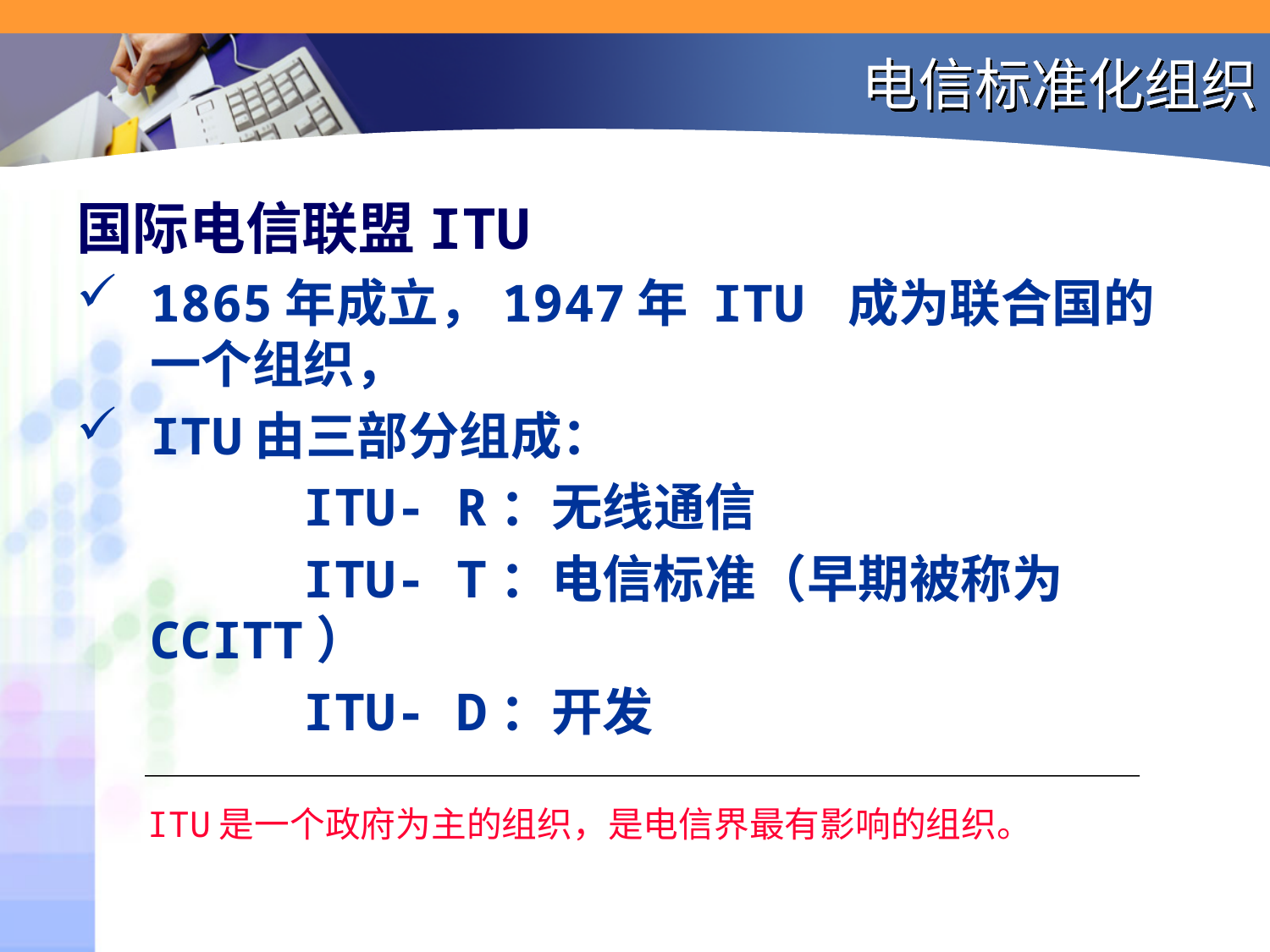

# 电信标准化组织
国际电信联盟ITU
1865年成立，1947年 ITU 成为联合国的一个组织，
ITU由三部分组成：
	     ITU- R：无线通信
	     ITU- T：电信标准（早期被称为CCITT）
	     ITU- D：开发

ITU是一个政府为主的组织，是电信界最有影响的组织。